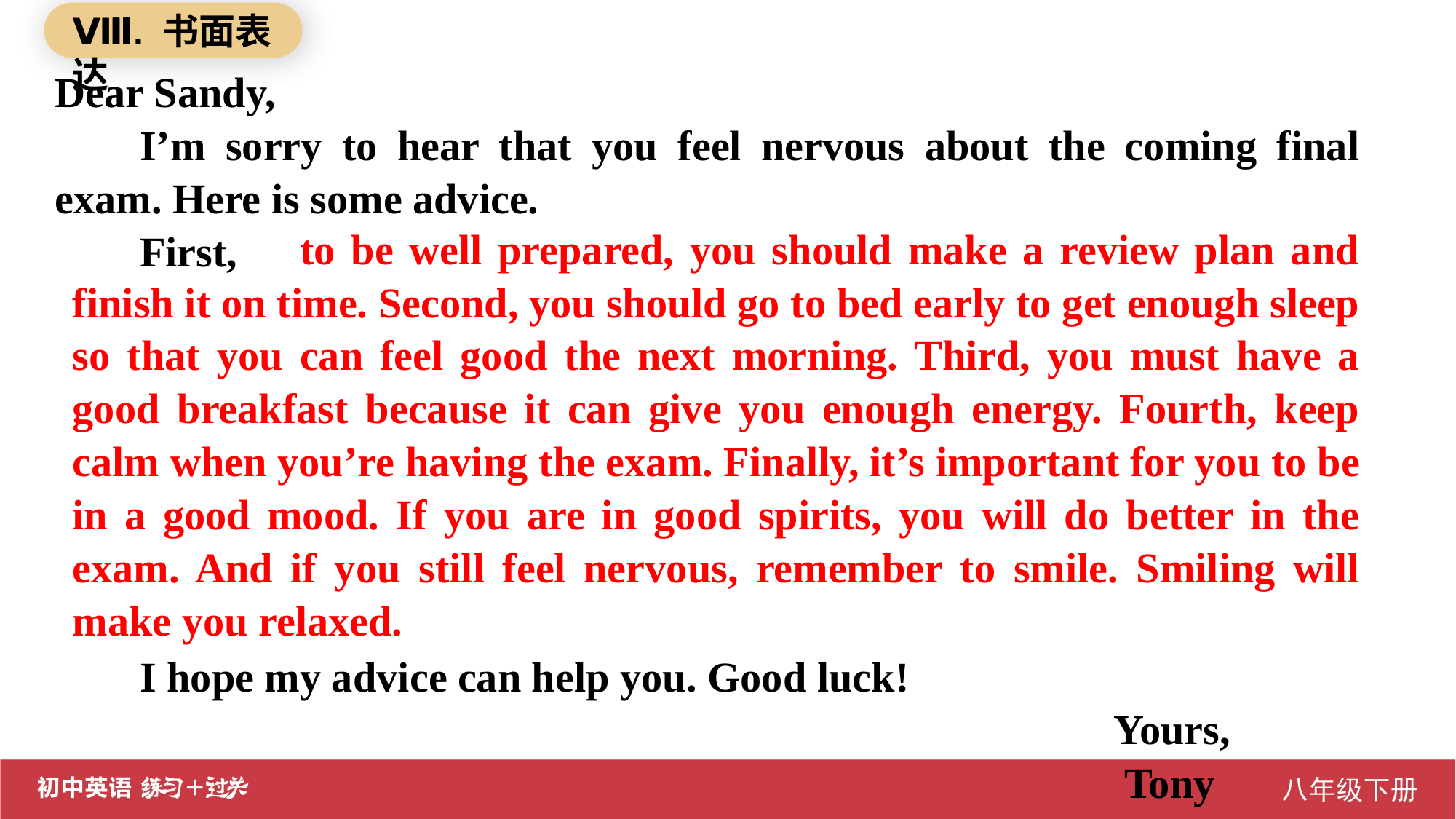

Ⅷ. 书面表达
Dear Sandy,
I’m sorry to hear that you feel nervous about the coming final exam. Here is some advice.
First,

I hope my advice can help you. Good luck!
                                                           Yours,
                                                            Tony
         to be well prepared, you should make a review plan and finish it on time. Second, you should go to bed early to get enough sleep so that you can feel good the next morning. Third, you must have a good breakfast because it can give you enough energy. Fourth, keep calm when you’re having the exam. Finally, it’s important for you to be in a good mood. If you are in good spirits, you will do better in the exam. And if you still feel nervous, remember to smile. Smiling will make you relaxed.